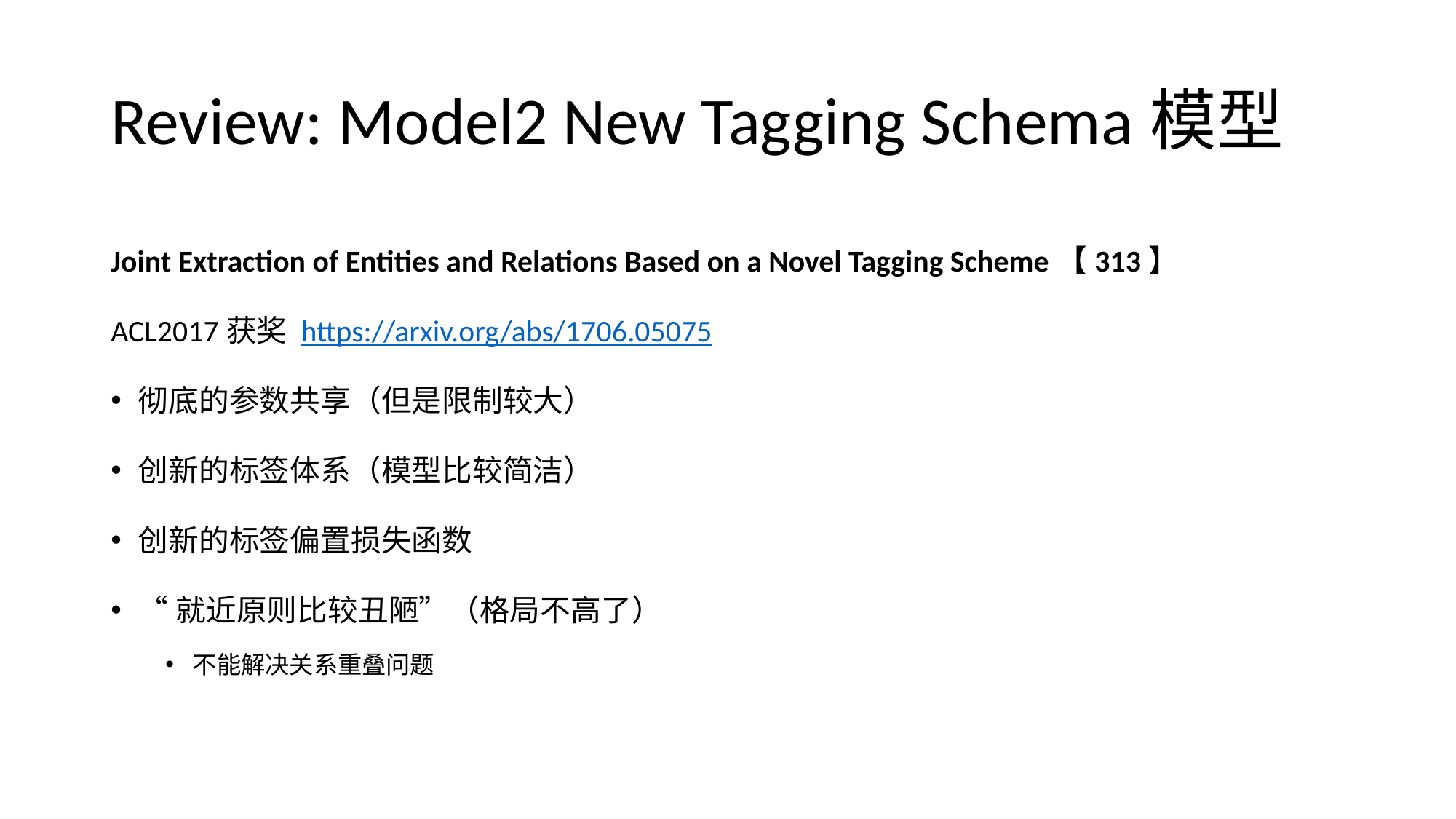

# Review: Model2 New Tagging Schema模型
Joint Extraction of Entities and Relations Based on a Novel Tagging Scheme【313】
ACL2017获奖 https://arxiv.org/abs/1706.05075
彻底的参数共享（但是限制较大）
创新的标签体系（模型比较简洁）
创新的标签偏置损失函数
“就近原则比较丑陋”（格局不高了）
不能解决关系重叠问题